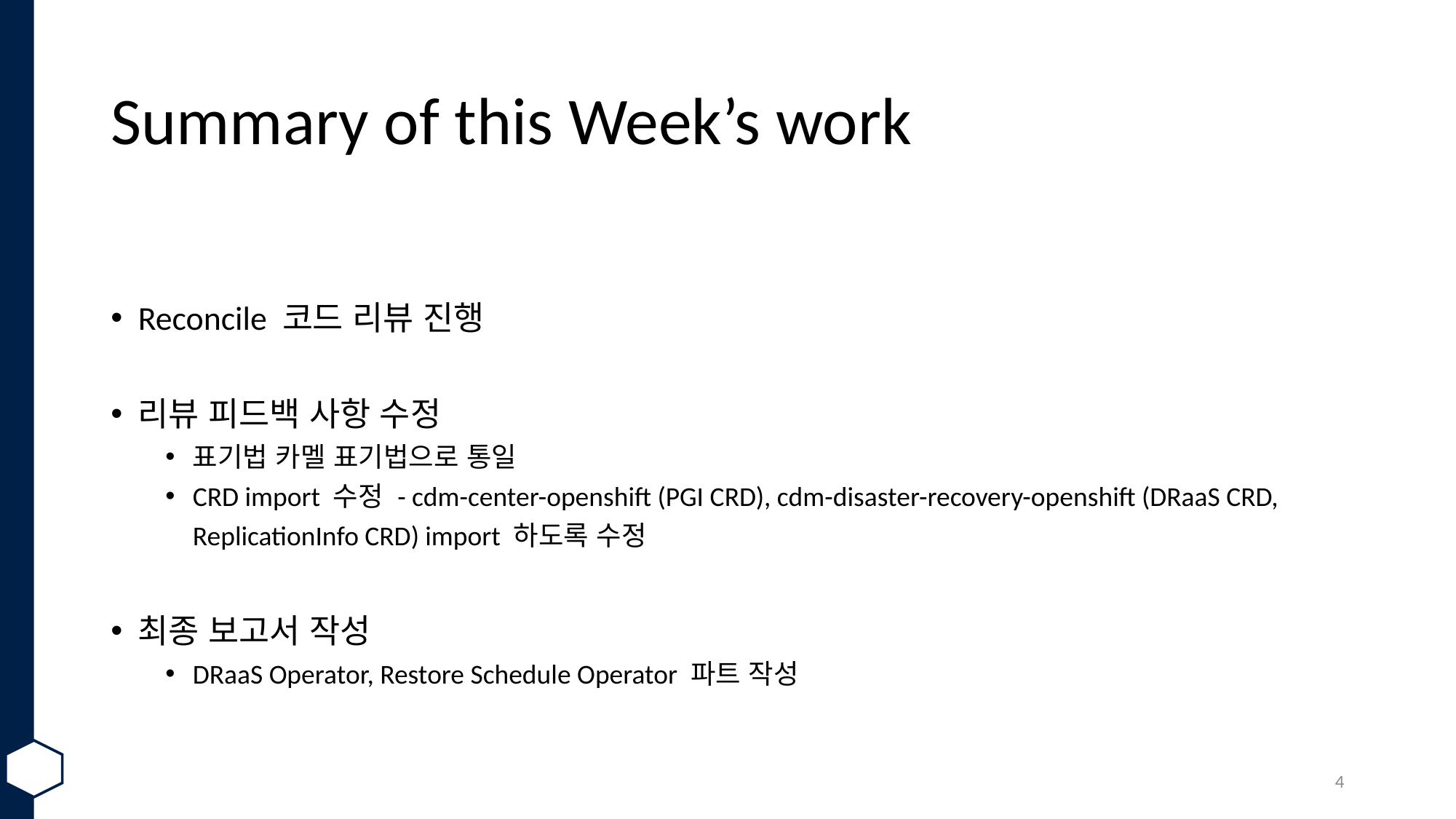

# Summary of this Week’s work
Reconcile 코드 리뷰 진행

리뷰 피드백 사항 수정
표기법 카멜 표기법으로 통일
CRD import 수정 - cdm-center-openshift (PGI CRD), cdm-disaster-recovery-openshift (DRaaS CRD, ReplicationInfo CRD) import 하도록 수정

최종 보고서 작성
DRaaS Operator, Restore Schedule Operator 파트 작성

4